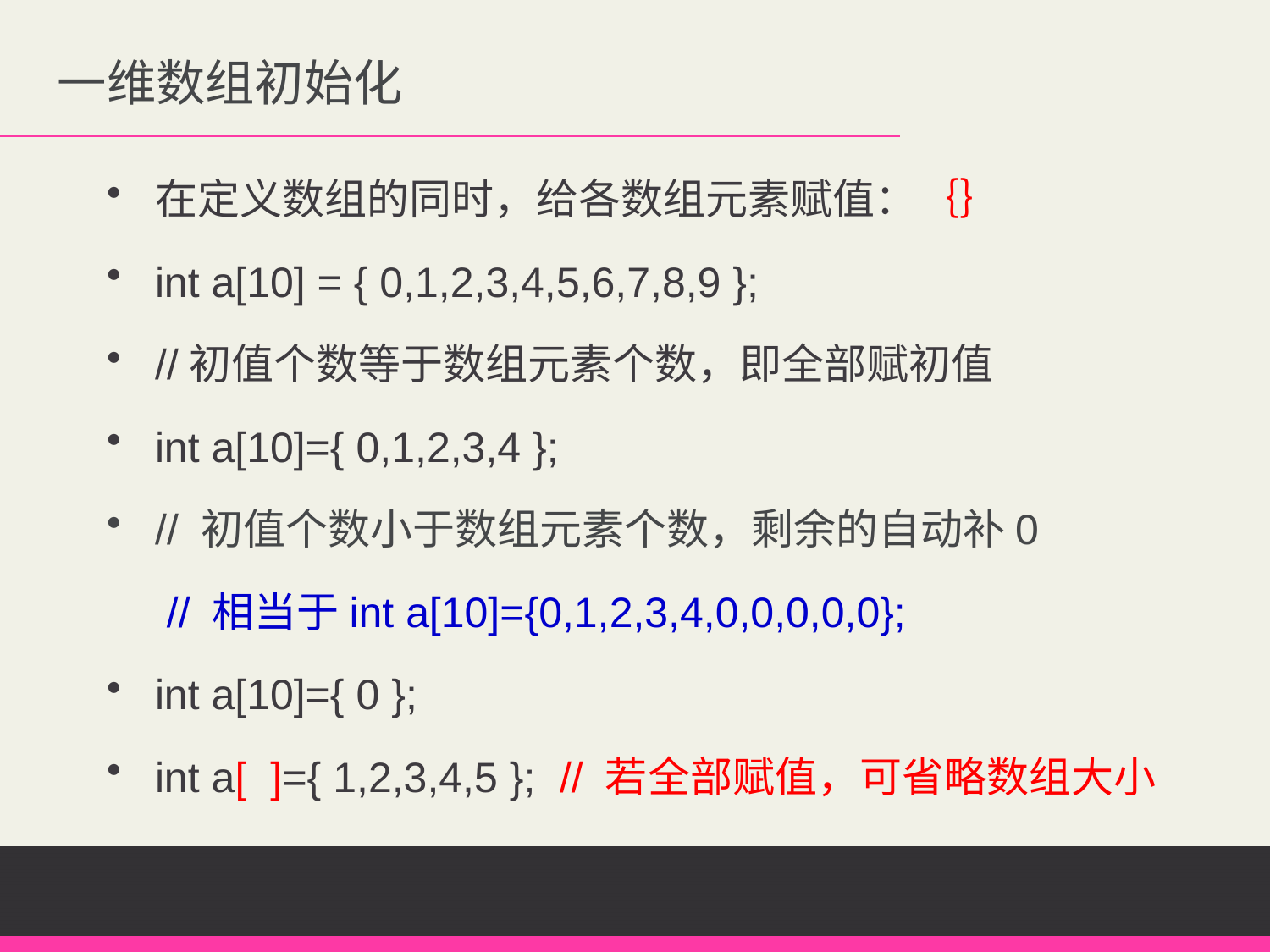

一维数组初始化
在定义数组的同时，给各数组元素赋值：｛｝
int a[10] = { 0,1,2,3,4,5,6,7,8,9 };
//初值个数等于数组元素个数，即全部赋初值
int a[10]={ 0,1,2,3,4 };
// 初值个数小于数组元素个数，剩余的自动补0
     // 相当于int a[10]={0,1,2,3,4,0,0,0,0,0};
int a[10]={ 0 };
int a[  ]={ 1,2,3,4,5 };  // 若全部赋值，可省略数组大小